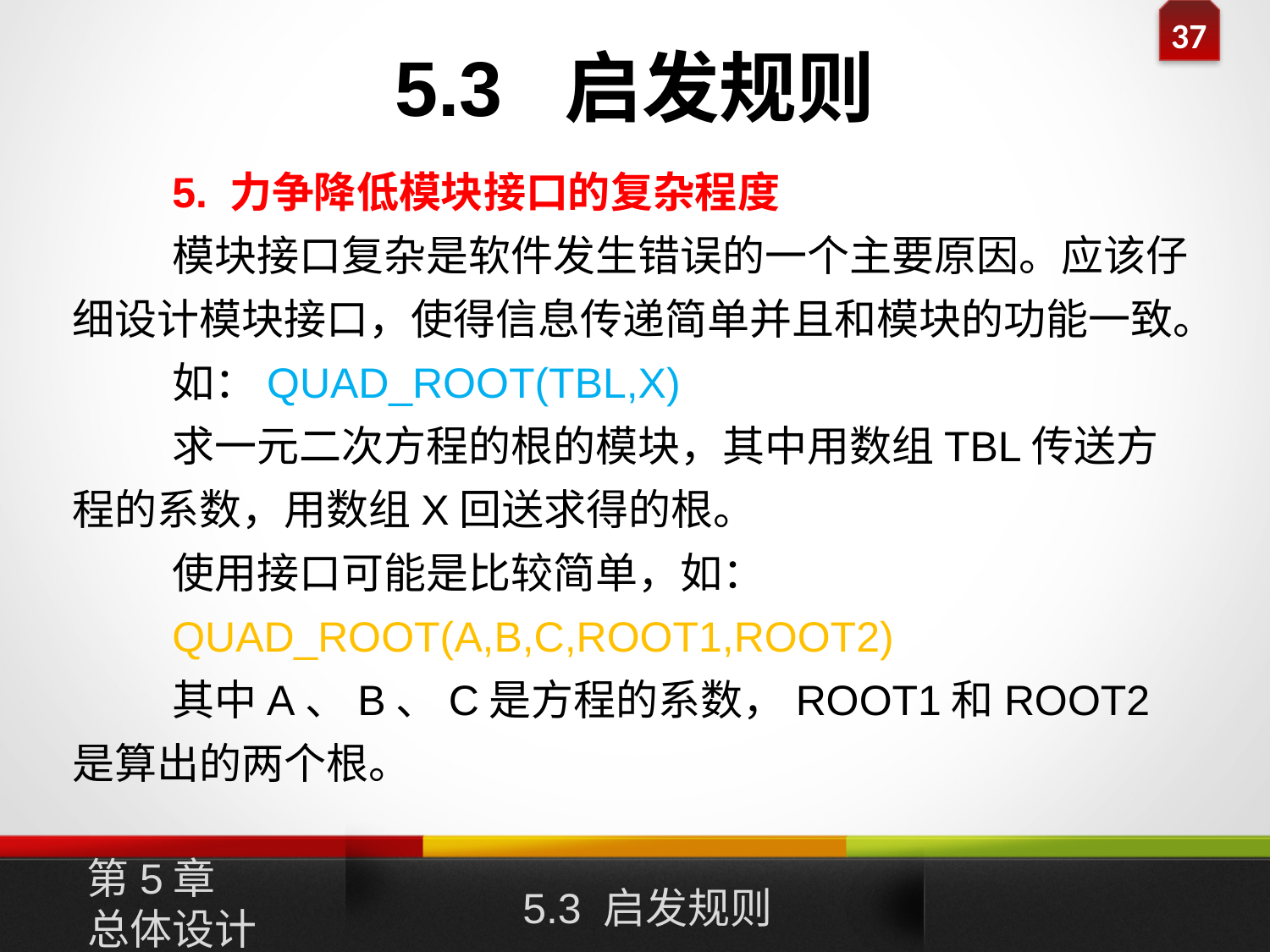

# 5.3  启发规则
5. 力争降低模块接口的复杂程度
模块接口复杂是软件发生错误的一个主要原因。应该仔细设计模块接口，使得信息传递简单并且和模块的功能一致。
如：QUAD_ROOT(TBL,X)
求一元二次方程的根的模块，其中用数组TBL传送方程的系数，用数组X回送求得的根。
使用接口可能是比较简单，如：
QUAD_ROOT(A,B,C,ROOT1,ROOT2)
其中A、B、C是方程的系数，ROOT1和ROOT2是算出的两个根。
第5章
总体设计
5.3 启发规则